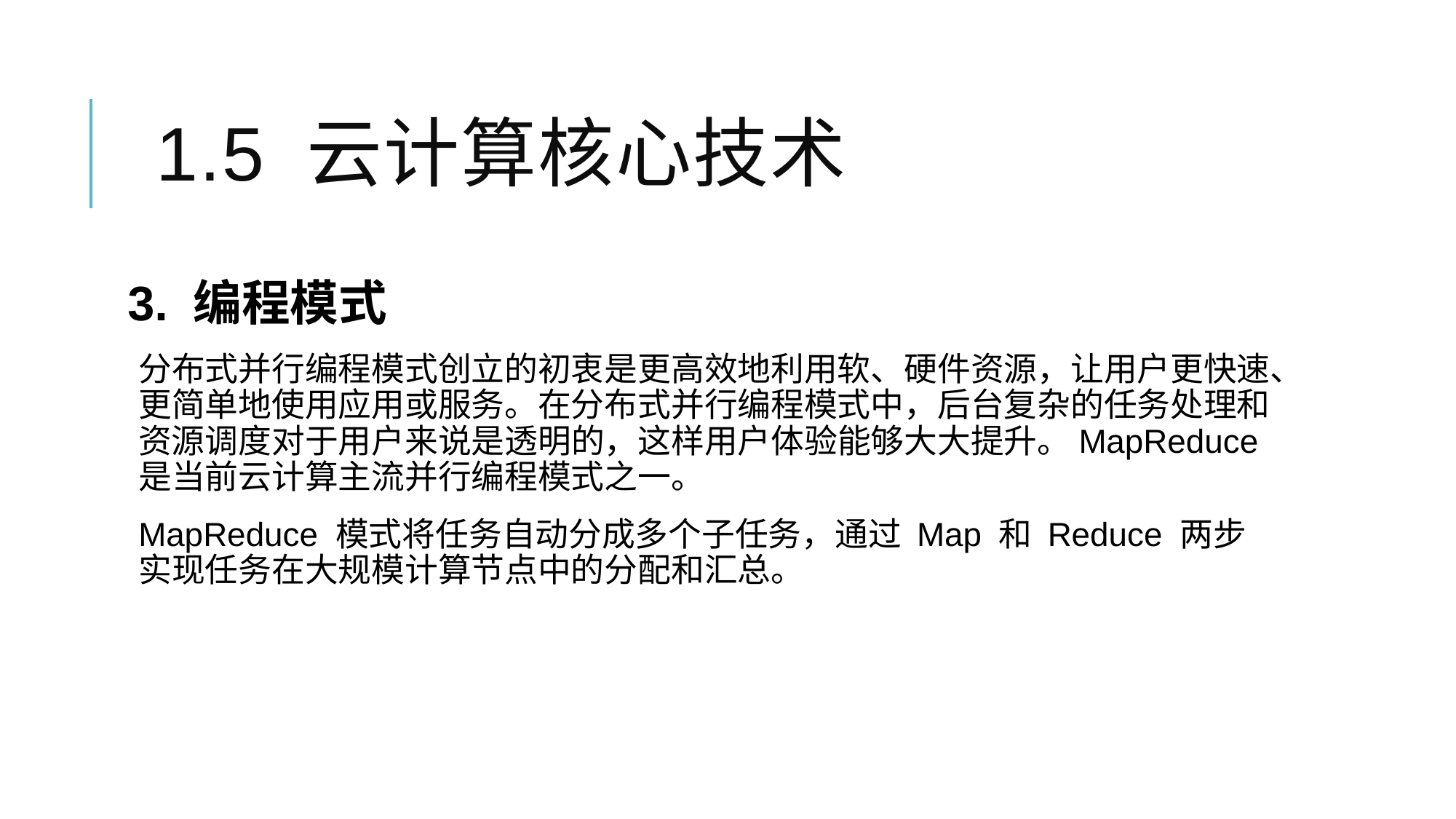

# 1.5 云计算核心技术
3. 编程模式
分布式并行编程模式创立的初衷是更高效地利用软、硬件资源，让用户更快速、更简单地使用应用或服务。在分布式并行编程模式中，后台复杂的任务处理和资源调度对于用户来说是透明的，这样用户体验能够大大提升。MapReduce 是当前云计算主流并行编程模式之一。
MapReduce 模式将任务自动分成多个子任务，通过 Map 和 Reduce 两步实现任务在大规模计算节点中的分配和汇总。